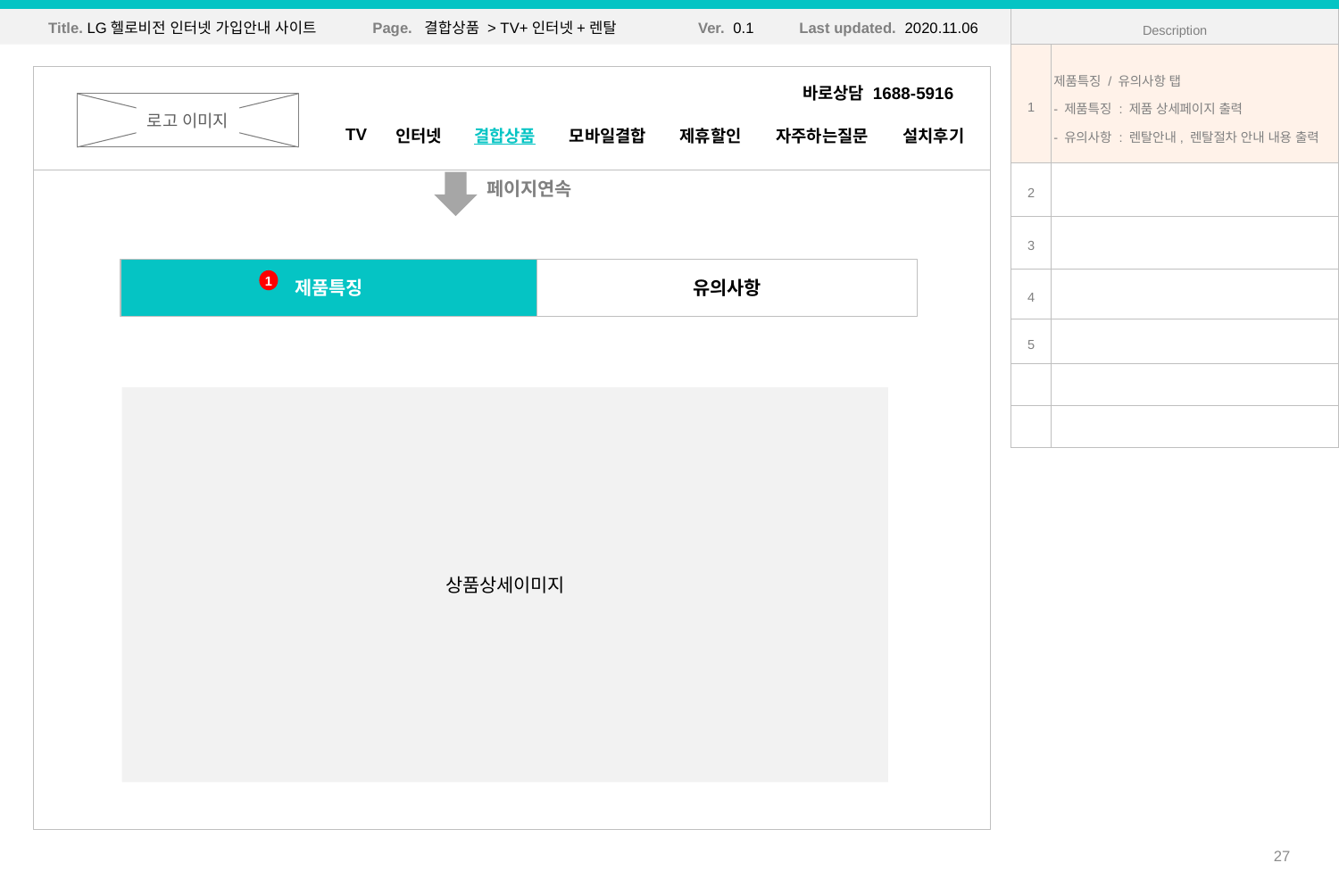

Title. LG헬로비전 인터넷 가입안내 사이트
Page.  결합상품 > TV+인터넷+렌탈
Ver.  0.1
Last updated.  2020.11.06

| Description |  |
| --- | --- |
| 1 | 제품특징 / 유의사항 탭 - 제품특징 : 제품 상세페이지 출력 - 유의사항 : 렌탈안내, 렌탈절차 안내 내용 출력 |
| 2 |  |
| 3 |  |
| 4 |  |
| 5 |  |
|  |  |
|  |  |

바로상담 1688-5916
TV
인터넷
결합상품
모바일결합
제휴할인
자주하는질문
설치후기

로고 이미지

페이지연속

제품특징
유의사항
1
상품상세이미지
27